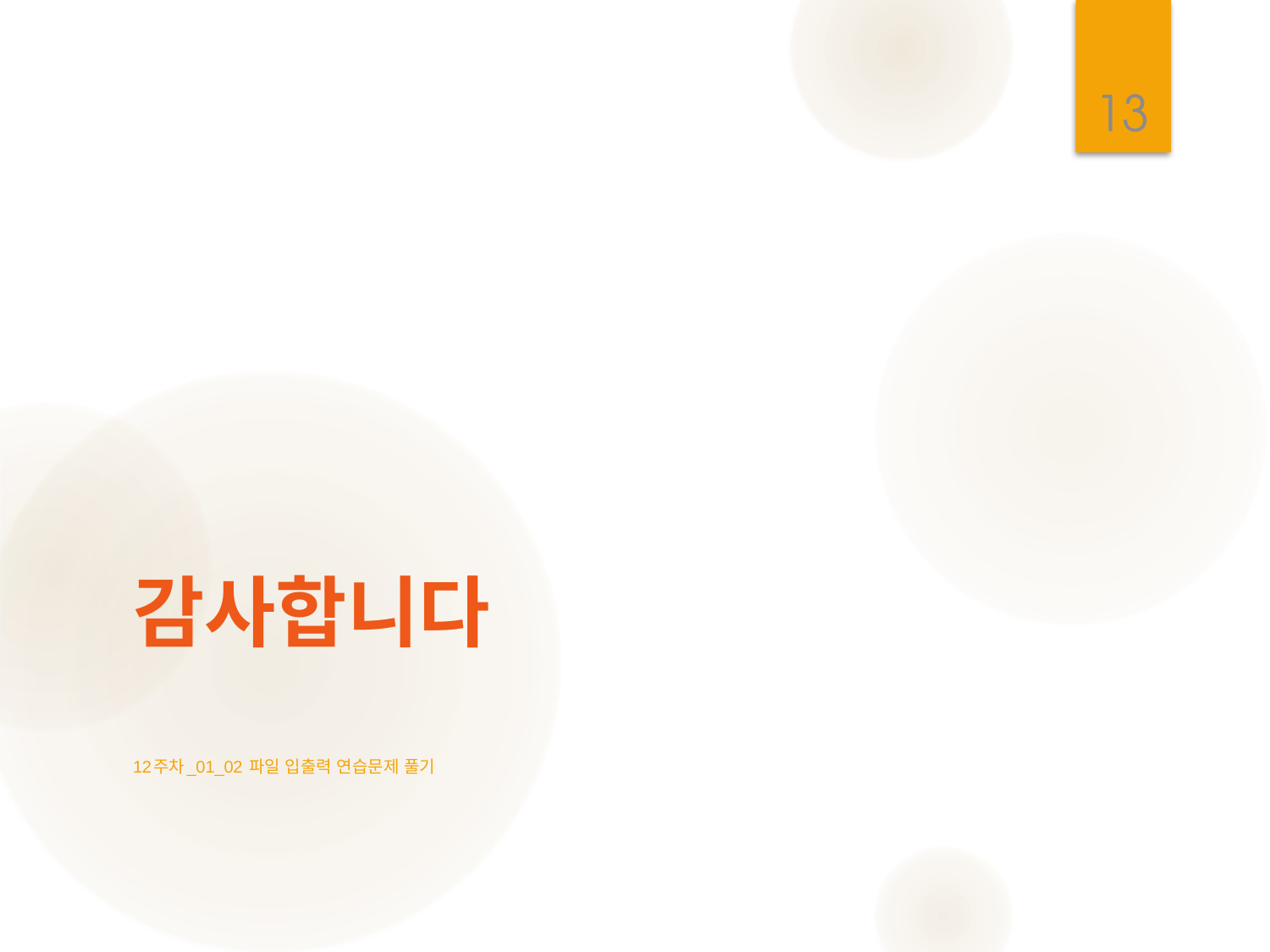

13
# 감사합니다

12주차_01_02 파일 입출력 연습문제 풀기